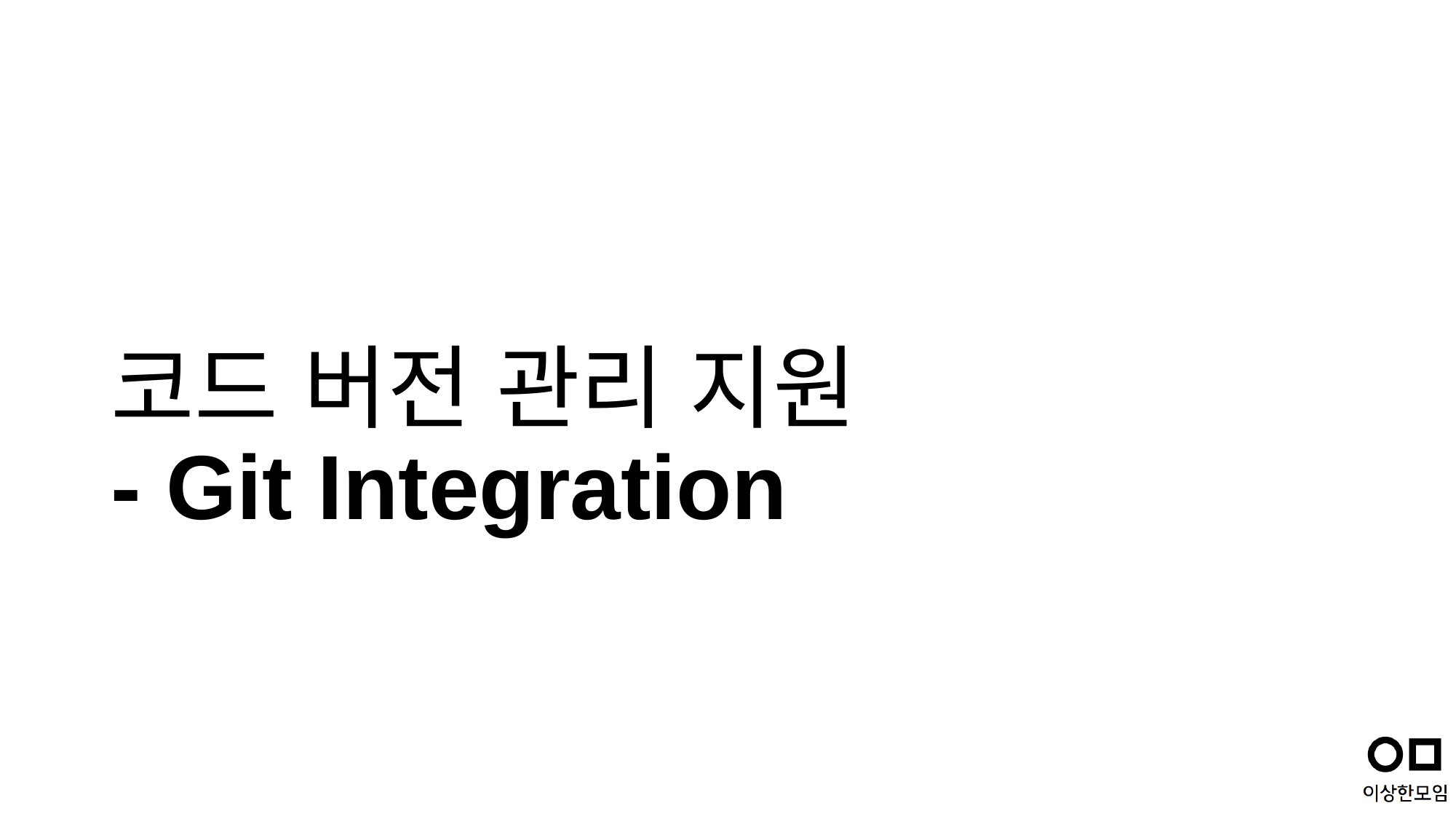

# 코드 버전 관리 지원 - Git Integration